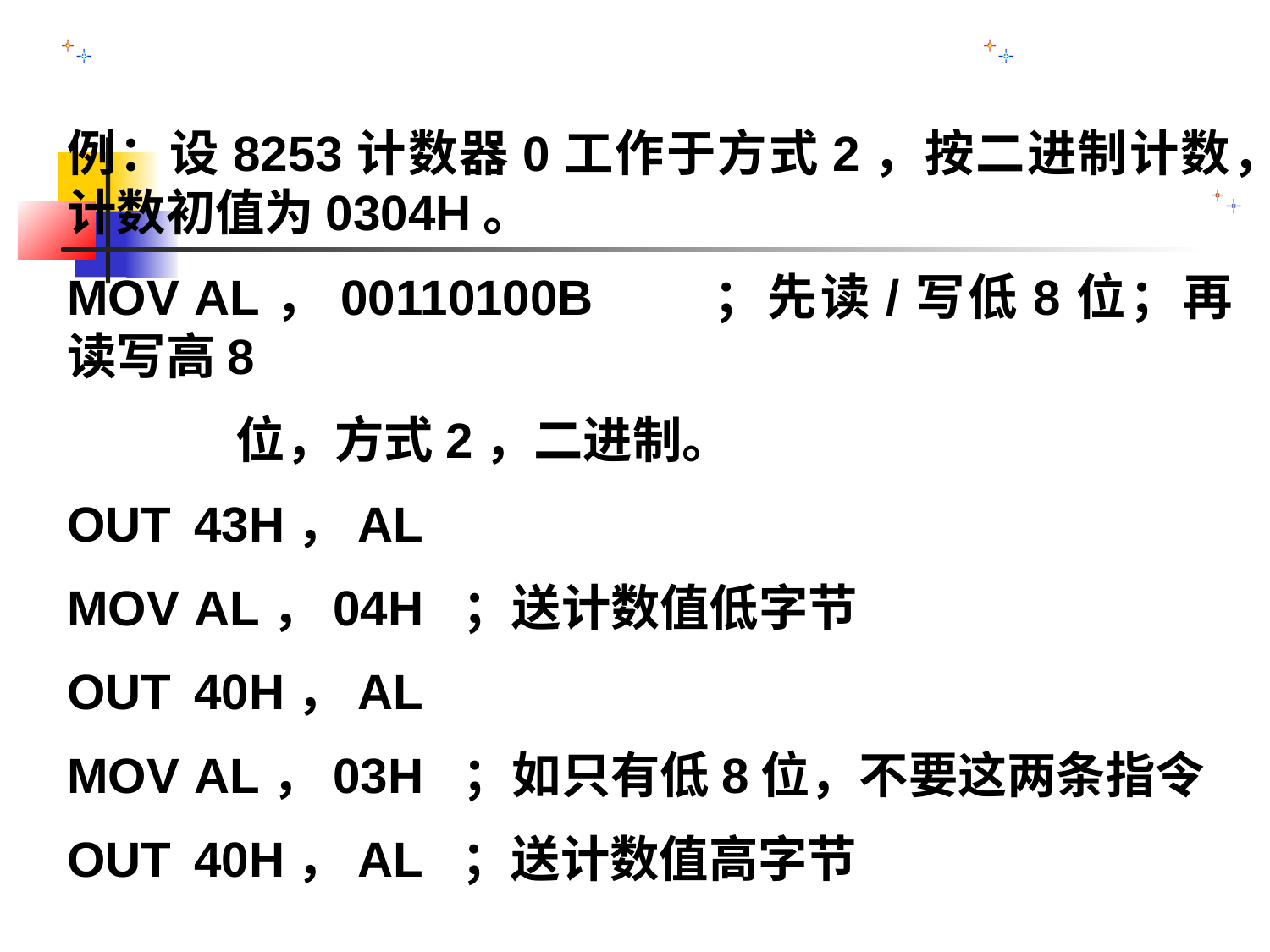

例：设8253计数器0工作于方式2，按二进制计数，计数初值为0304H。
MOV	AL，00110100B	；先读/写低8位；再读写高8
              位，方式2，二进制。
OUT	43H，AL
MOV 	AL，04H  ；送计数值低字节
OUT 	40H，AL
MOV 	AL，03H  ；如只有低8位，不要这两条指令
OUT 	40H，AL  ；送计数值高字节